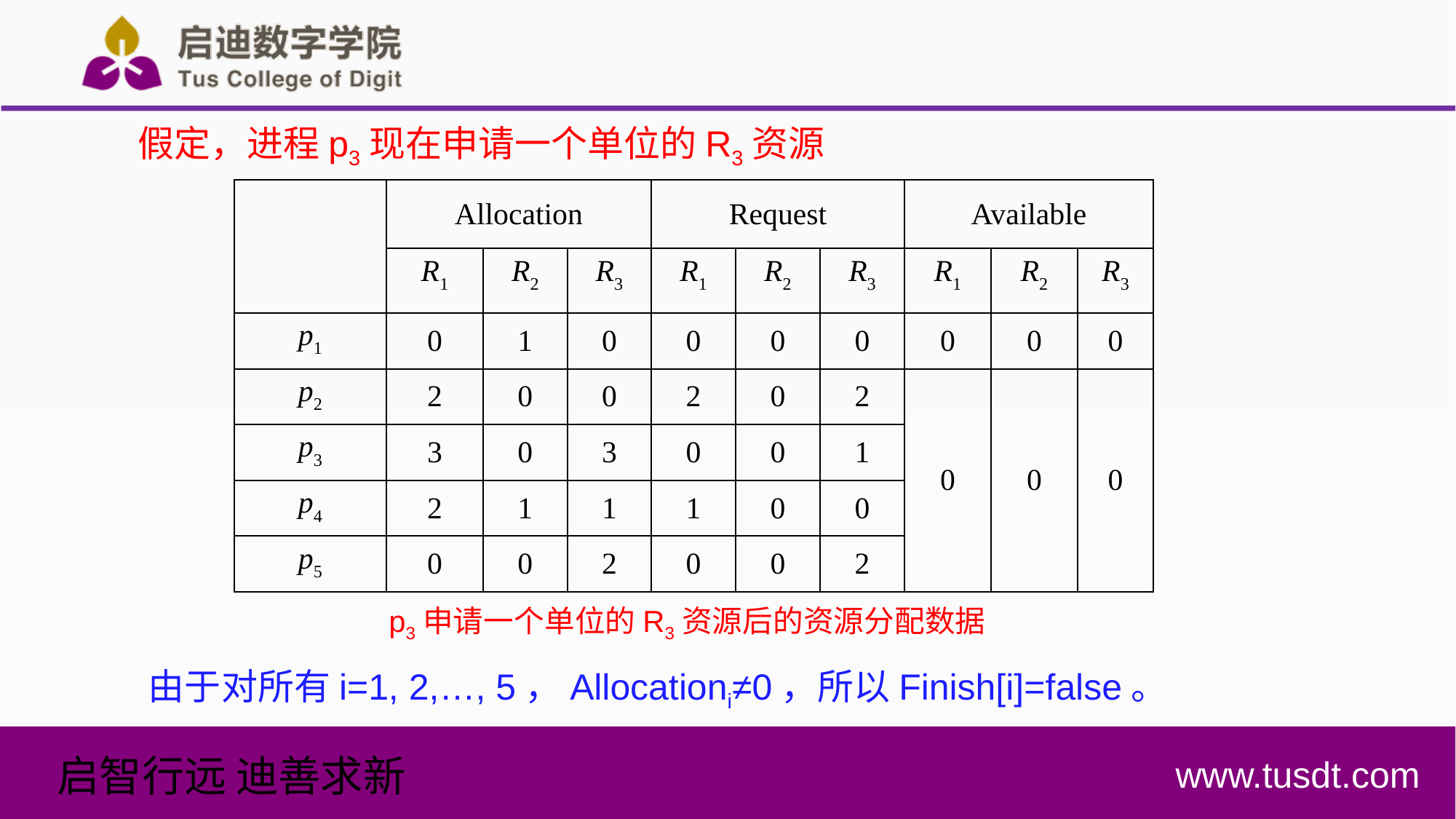

假定，进程p3现在申请一个单位的R3资源
|  | Allocation |  |  | Request |  |  | Available |  |  |
| --- | --- | --- | --- | --- | --- | --- | --- | --- | --- |
|  | R1 | R2 | R3 | R1 | R2 | R3 | R1 | R2 | R3 |
| p1 | 0 | 1 | 0 | 0 | 0 | 0 | 0 | 0 | 0 |
| p2 | 2 | 0 | 0 | 2 | 0 | 2 | 0 | 0 | 0 |
| p3 | 3 | 0 | 3 | 0 | 0 | 1 |  |  |  |
| p4 | 2 | 1 | 1 | 1 | 0 | 0 |  |  |  |
| p5 | 0 | 0 | 2 | 0 | 0 | 2 |  |  |  |
p3申请一个单位的R3资源后的资源分配数据
由于对所有i=1, 2,…, 5，Allocationi≠0，所以Finish[i]=false。